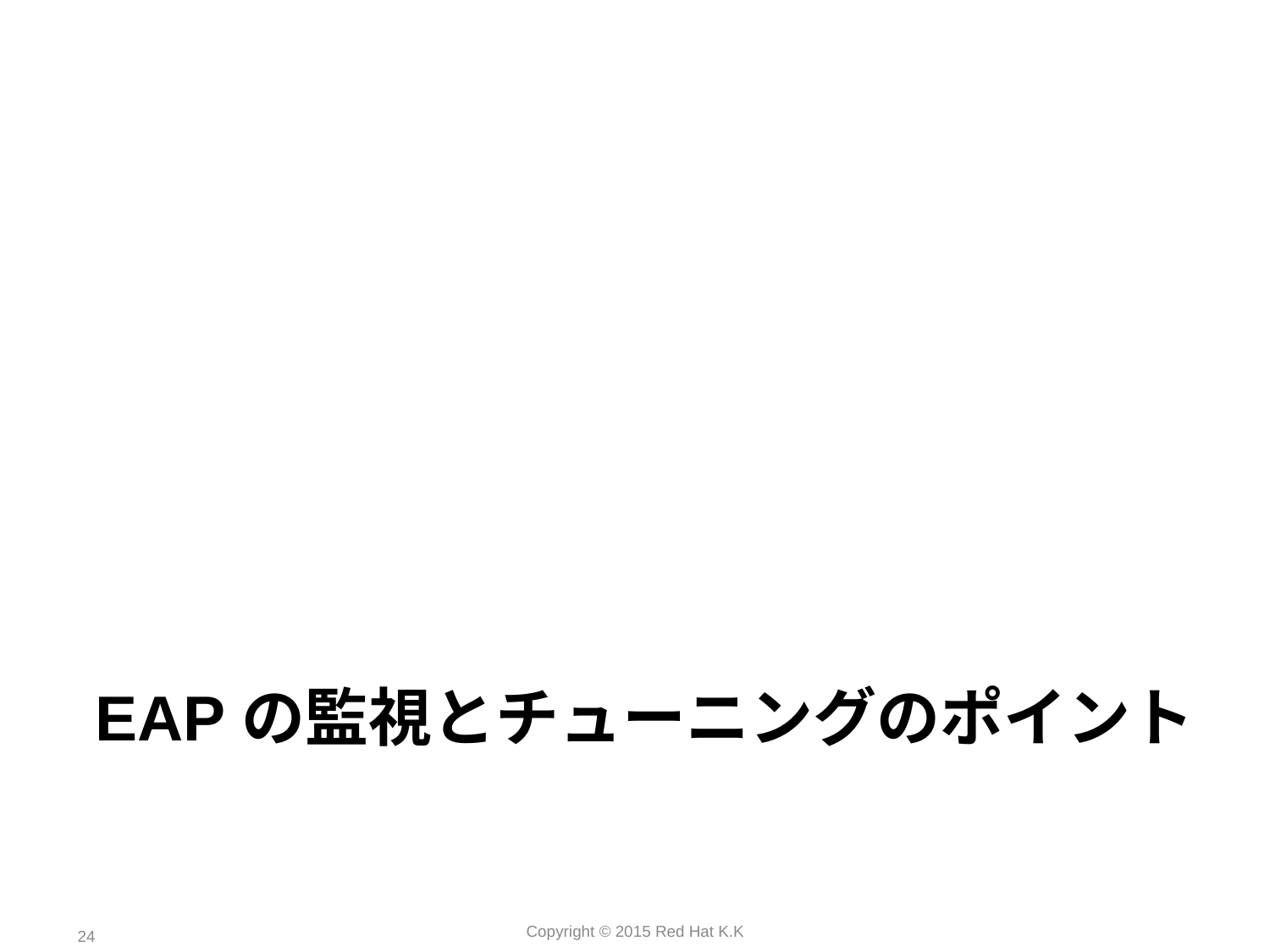

# EAPの監視とチューニングのポイント
24
Copyright © 2015 Red Hat K.K